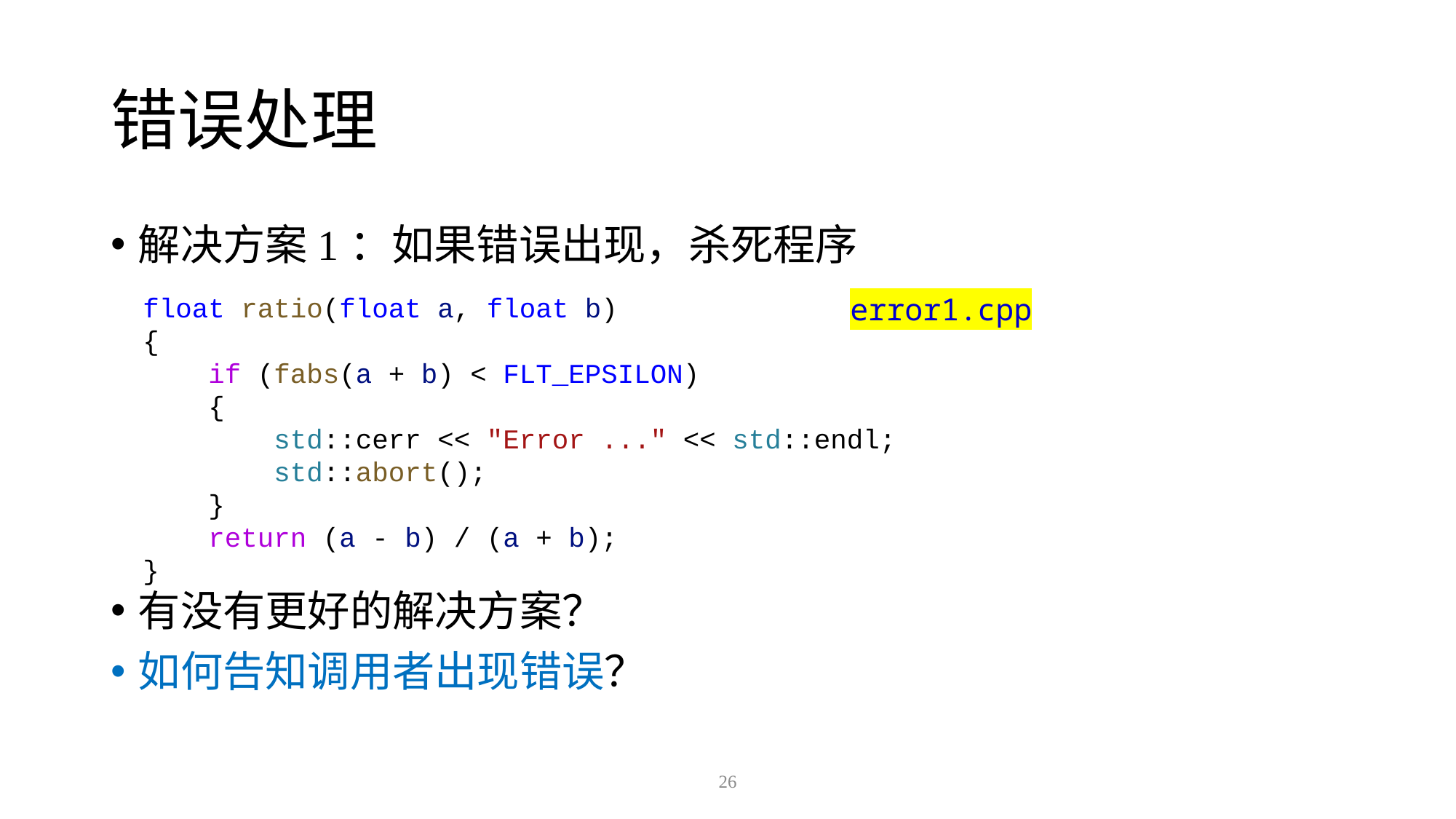

# 错误处理
解决方案1：如果错误出现，杀死程序

有没有更好的解决方案？
如何告知调用者出现错误？
float ratio(float a, float b)
{
    if (fabs(a + b) < FLT_EPSILON)
    {
        std::cerr << "Error ..." << std::endl;
        std::abort();
    }
    return (a - b) / (a + b);
}
error1.cpp
26